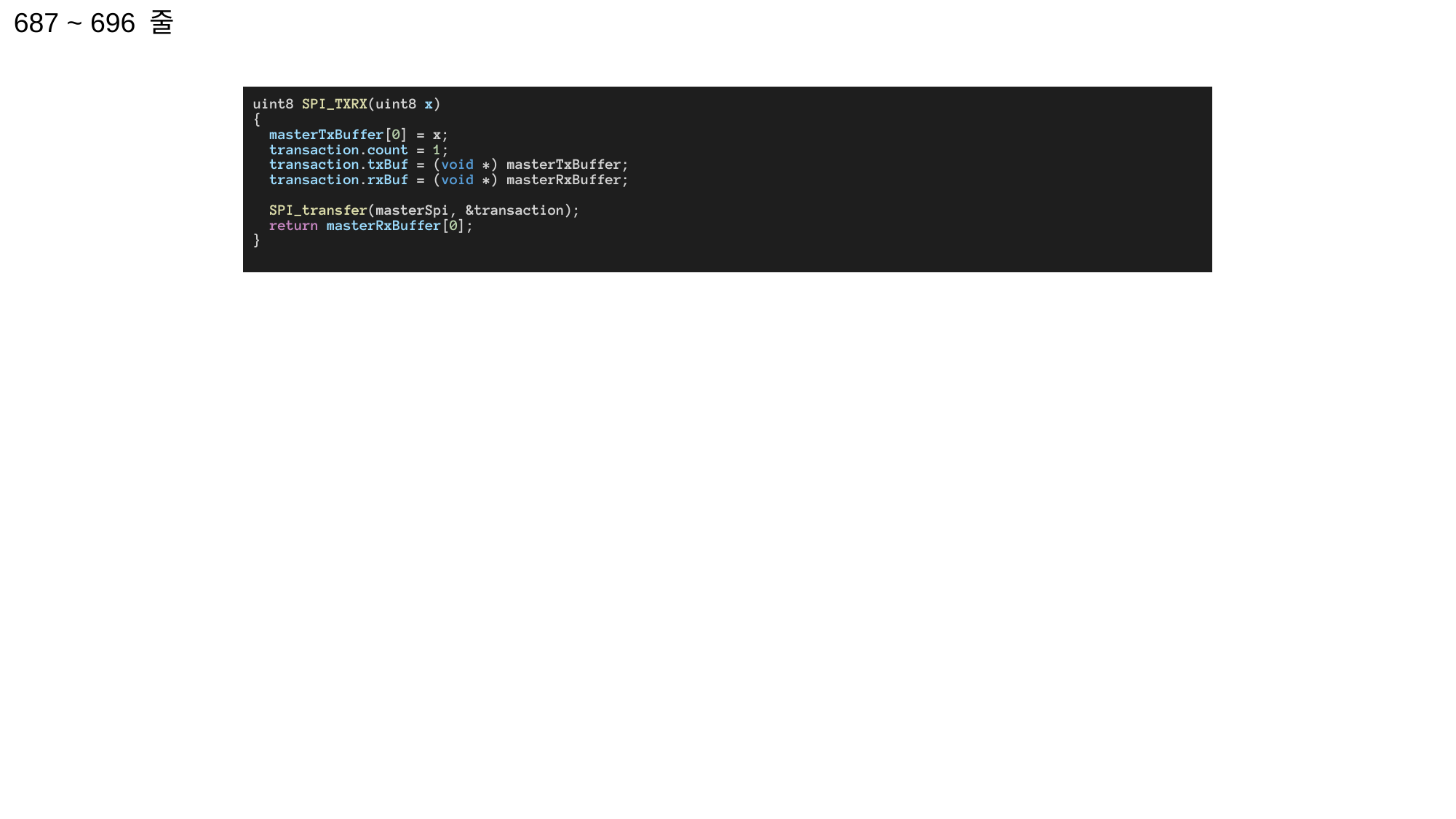

687 ~ 696 줄
| uint8 SPI\_TXRX(uint8 x) {   masterTxBuffer[0] = x;   transaction.count = 1;   transaction.txBuf = (void \*) masterTxBuffer;   transaction.rxBuf = (void \*) masterRxBuffer;      SPI\_transfer(masterSpi, &transaction);   return masterRxBuffer[0]; } |
| --- |